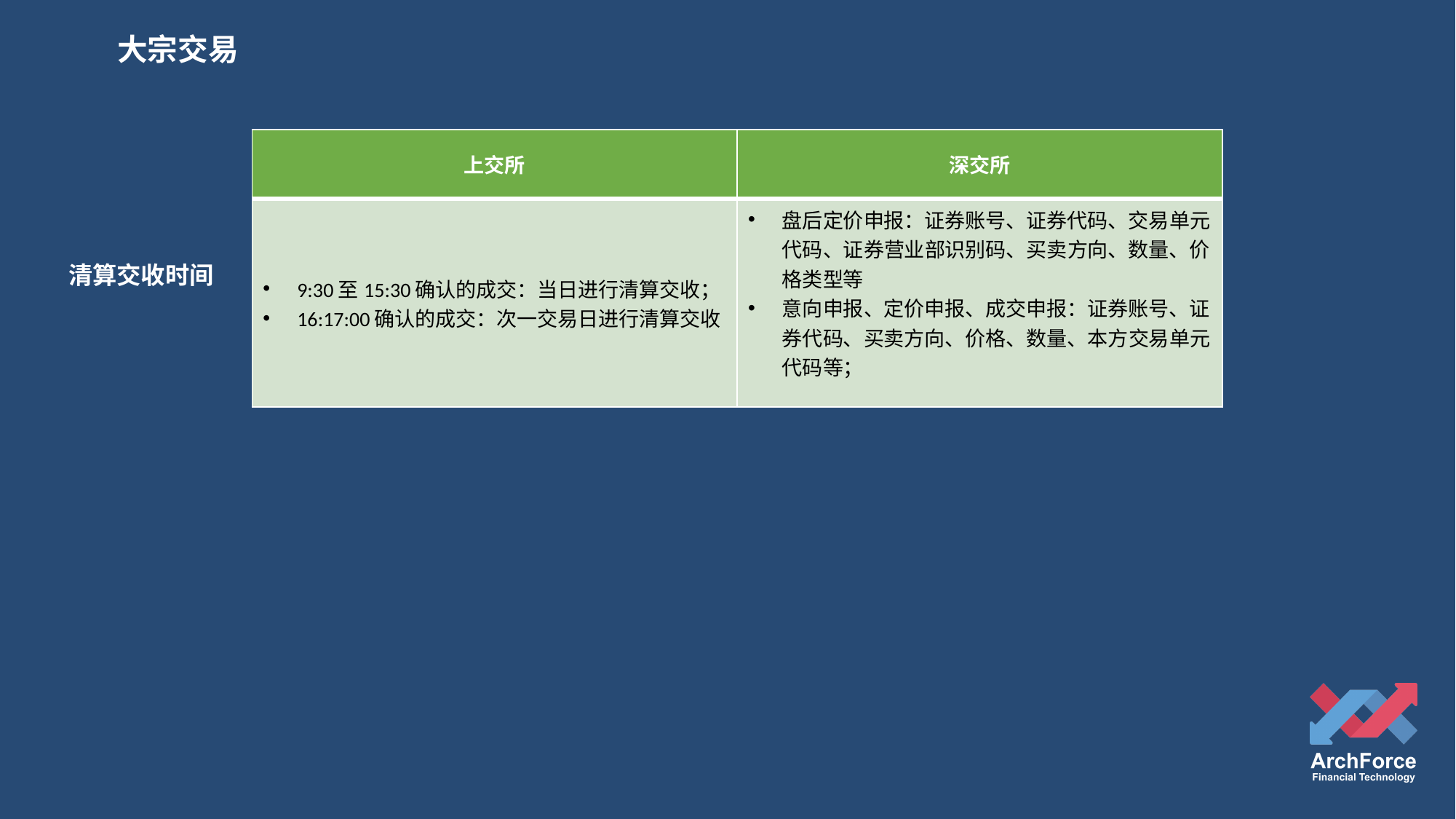

大宗交易
| 上交所 | 深交所 |
| --- | --- |
| 9:30至15:30确认的成交：当日进行清算交收； 16:17:00确认的成交：次一交易日进行清算交收 | 盘后定价申报：证券账号、证券代码、交易单元代码、证券营业部识别码、买卖方向、数量、价格类型等 意向申报、定价申报、成交申报：证券账号、证券代码、买卖方向、价格、数量、本方交易单元代码等； |
清算交收时间